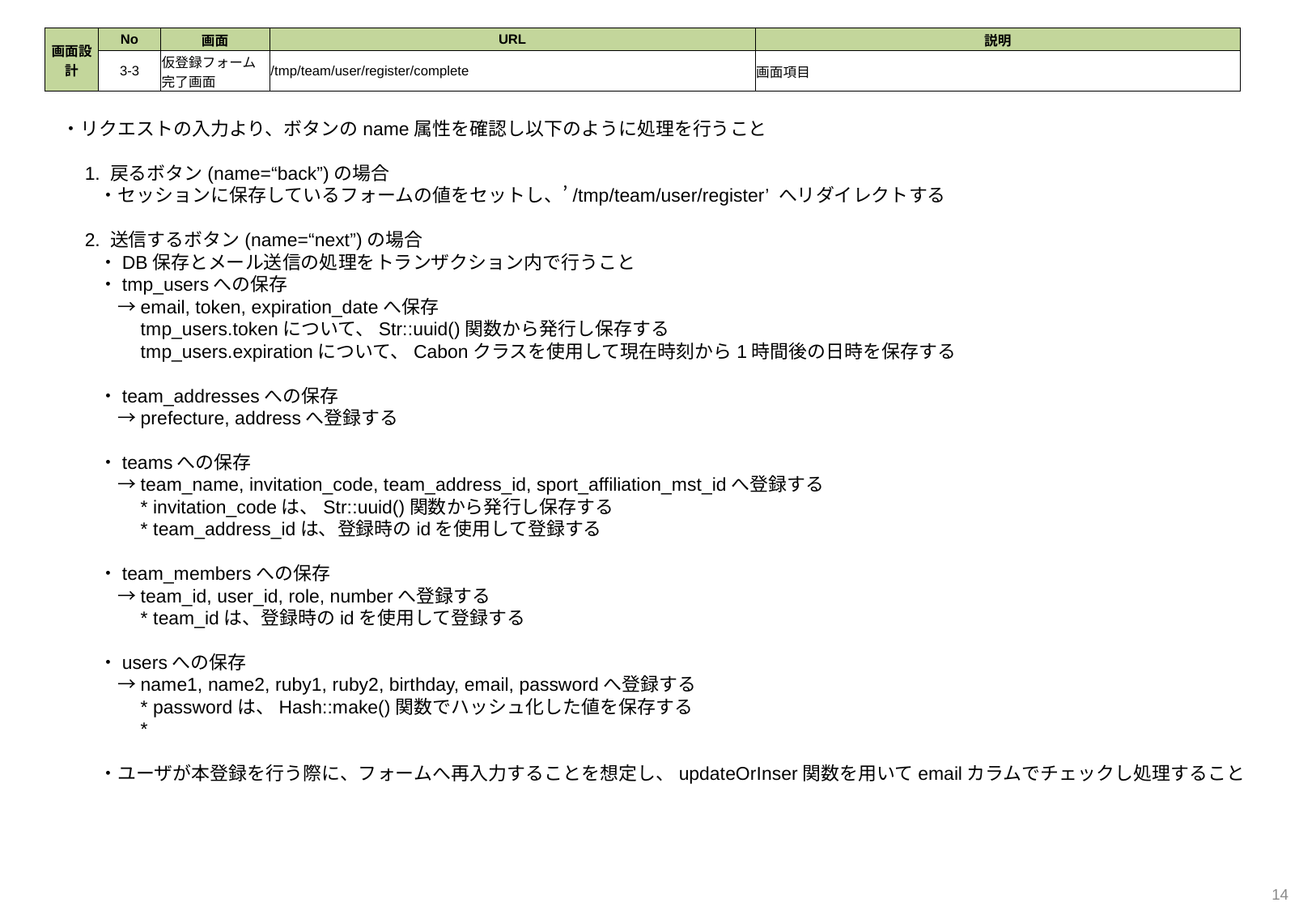

| 画面設計 | No | 画面 | URL | 説明 |
| --- | --- | --- | --- | --- |
|  | 3-3 | 仮登録フォーム完了画面 | /tmp/team/user/register/complete | 画面項目 |
・リクエストの入力より、ボタンのname属性を確認し以下のように処理を行うこと

　1. 戻るボタン(name=“back”)の場合
　　・セッションに保存しているフォームの値をセットし、’/tmp/team/user/register’ へリダイレクトする

　2. 送信するボタン(name=“next”)の場合
　　・DB保存とメール送信の処理をトランザクション内で行うこと
　　・tmp_usersへの保存
　　　→email, token, expiration_dateへ保存
　　　　tmp_users.tokenについて、Str::uuid()関数から発行し保存する
　　　　tmp_users.expirationについて、Cabonクラスを使用して現在時刻から1時間後の日時を保存する

　　・team_addressesへの保存
　　　→prefecture, addressへ登録する

　　・teamsへの保存
　　　→team_name, invitation_code, team_address_id, sport_affiliation_mst_idへ登録する
　　　　* invitation_codeは、Str::uuid()関数から発行し保存する
　　　　* team_address_idは、登録時のidを使用して登録する

　　・team_membersへの保存
　　　→team_id, user_id, role, numberへ登録する
　　　　* team_idは、登録時のidを使用して登録する

　　・usersへの保存
　　　→name1, name2, ruby1, ruby2, birthday, email, passwordへ登録する
　　　　* passwordは、Hash::make()関数でハッシュ化した値を保存する
　　　　*

　　・ユーザが本登録を行う際に、フォームへ再入力することを想定し、updateOrInser関数を用いてemailカラムでチェックし処理すること
14